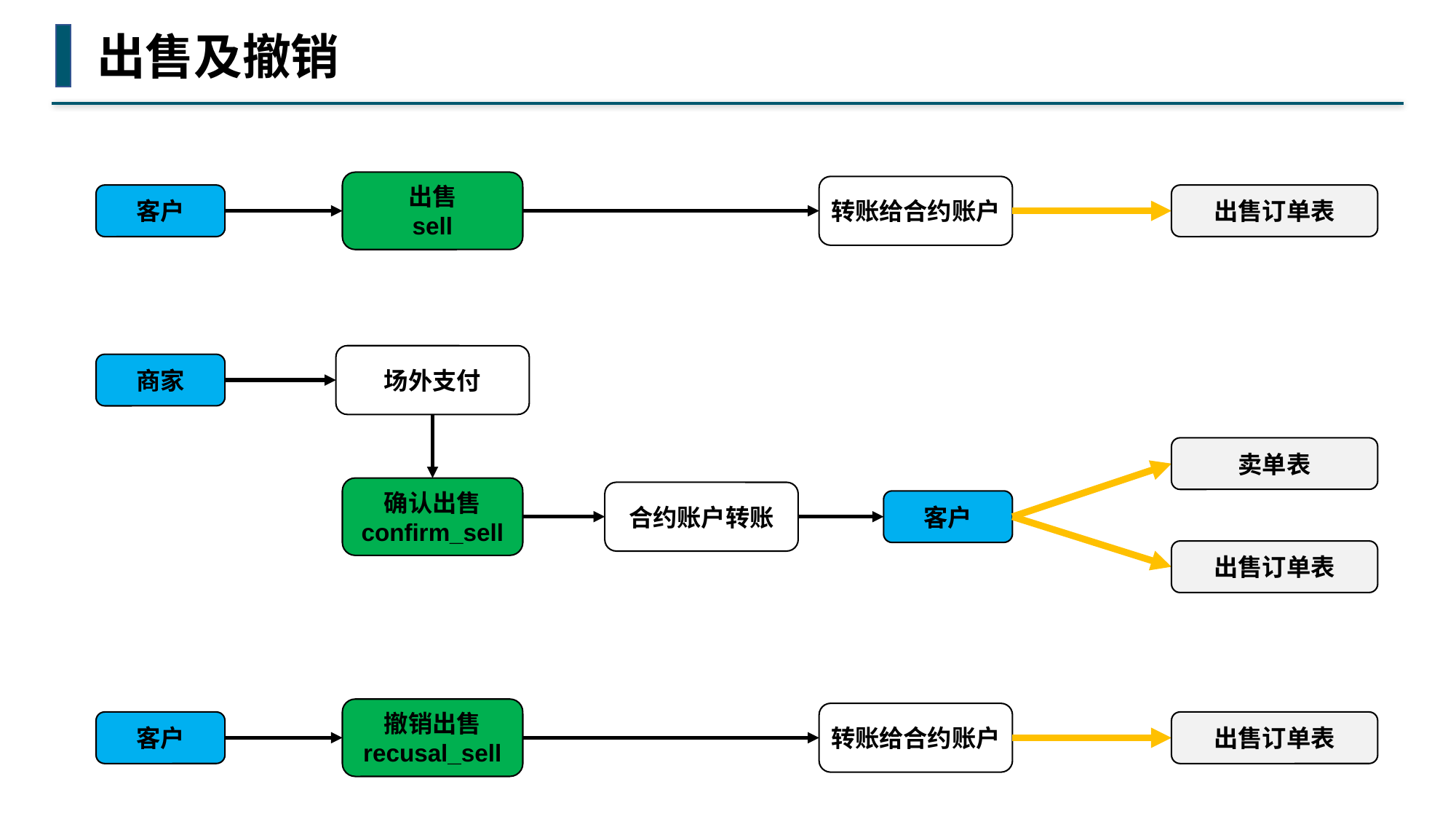

出售及撤销

出售
sell
转账给合约账户
客户
出售订单表
场外支付
商家
卖单表
出售订单表
确认出售
confirm_sell
合约账户转账
客户
撤销出售
recusal_sell
转账给合约账户
客户
出售订单表